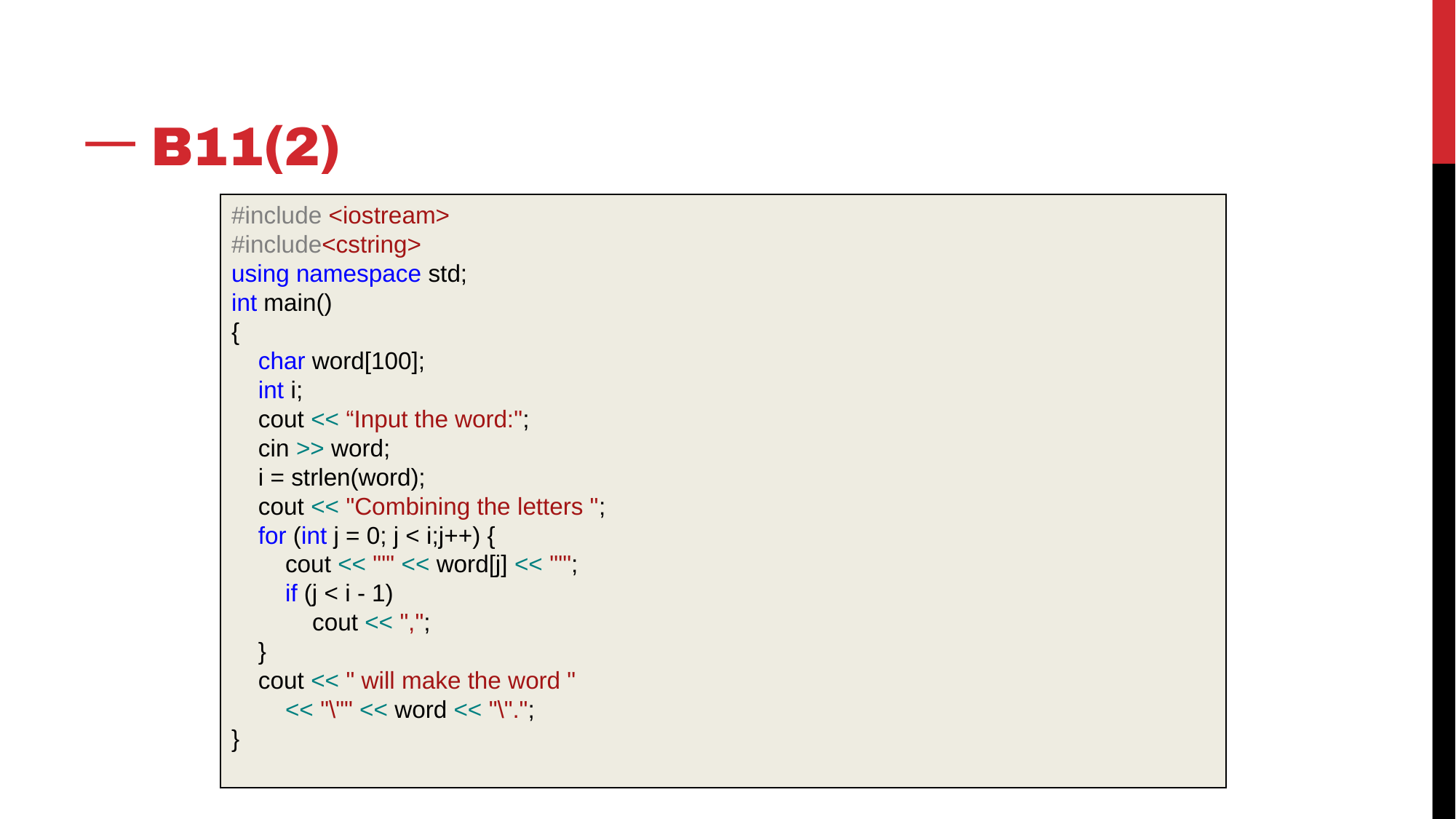

# 一b11(2)
#include <iostream>
#include<cstring>
using namespace std;
int main()
{
    char word[100];
    int i;
    cout << “Input the word:";
    cin >> word;
    i = strlen(word);
    cout << "Combining the letters ";
    for (int j = 0; j < i;j++) {
        cout << "'" << word[j] << "'";
        if (j < i - 1)
            cout << ",";
    }
    cout << " will make the word "
        << "\"" << word << "\".";
}